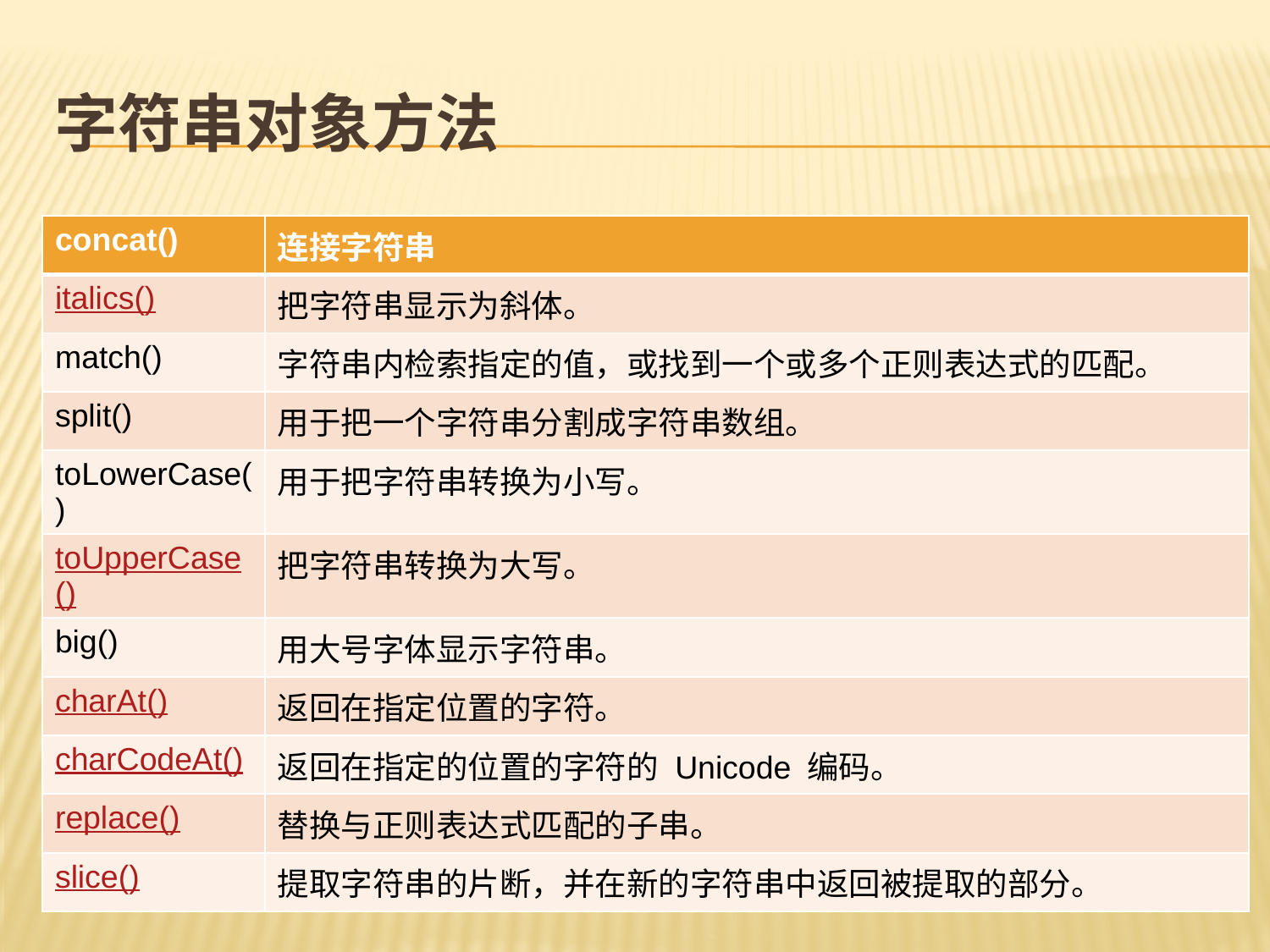

# 字符串对象方法
| concat() | 连接字符串 |
| --- | --- |
| italics() | 把字符串显示为斜体。 |
| match() | 字符串内检索指定的值，或找到一个或多个正则表达式的匹配。 |
| split() | 用于把一个字符串分割成字符串数组。 |
| toLowerCase() | 用于把字符串转换为小写。 |
| toUpperCase() | 把字符串转换为大写。 |
| big() | 用大号字体显示字符串。 |
| charAt() | 返回在指定位置的字符。 |
| charCodeAt() | 返回在指定的位置的字符的 Unicode 编码。 |
| replace() | 替换与正则表达式匹配的子串。 |
| slice() | 提取字符串的片断，并在新的字符串中返回被提取的部分。 |